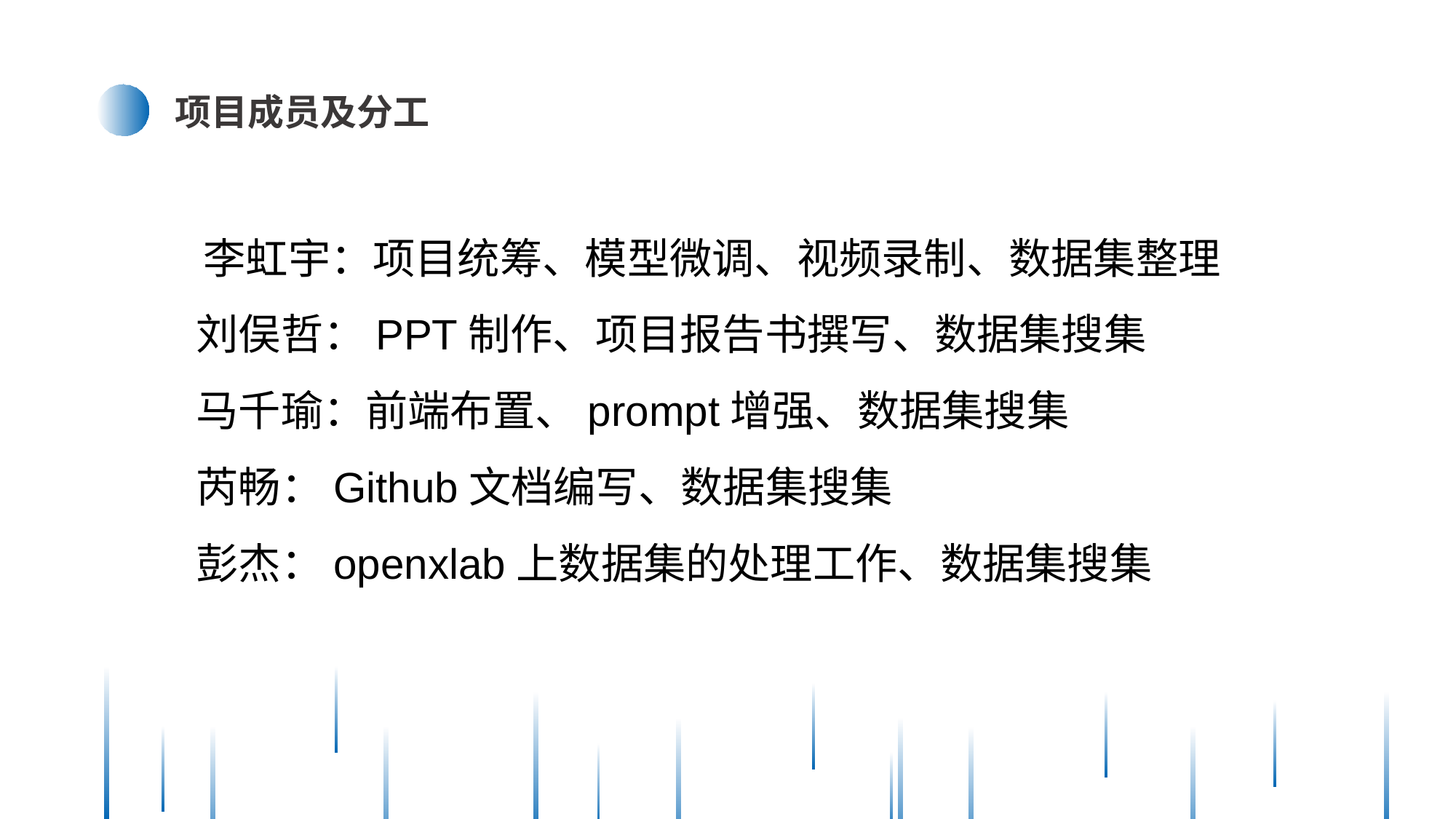

项目成员及分工
  李虹宇：项目统筹、模型微调、视频录制、数据集整理
       刘俣哲：PPT制作、项目报告书撰写、数据集搜集
       马千瑜：前端布置、prompt增强、数据集搜集
       芮畅：Github文档编写、数据集搜集
       彭杰：openxlab上数据集的处理工作、数据集搜集

关键词
关键词
关键词
关词
关键词
关键词
关键词